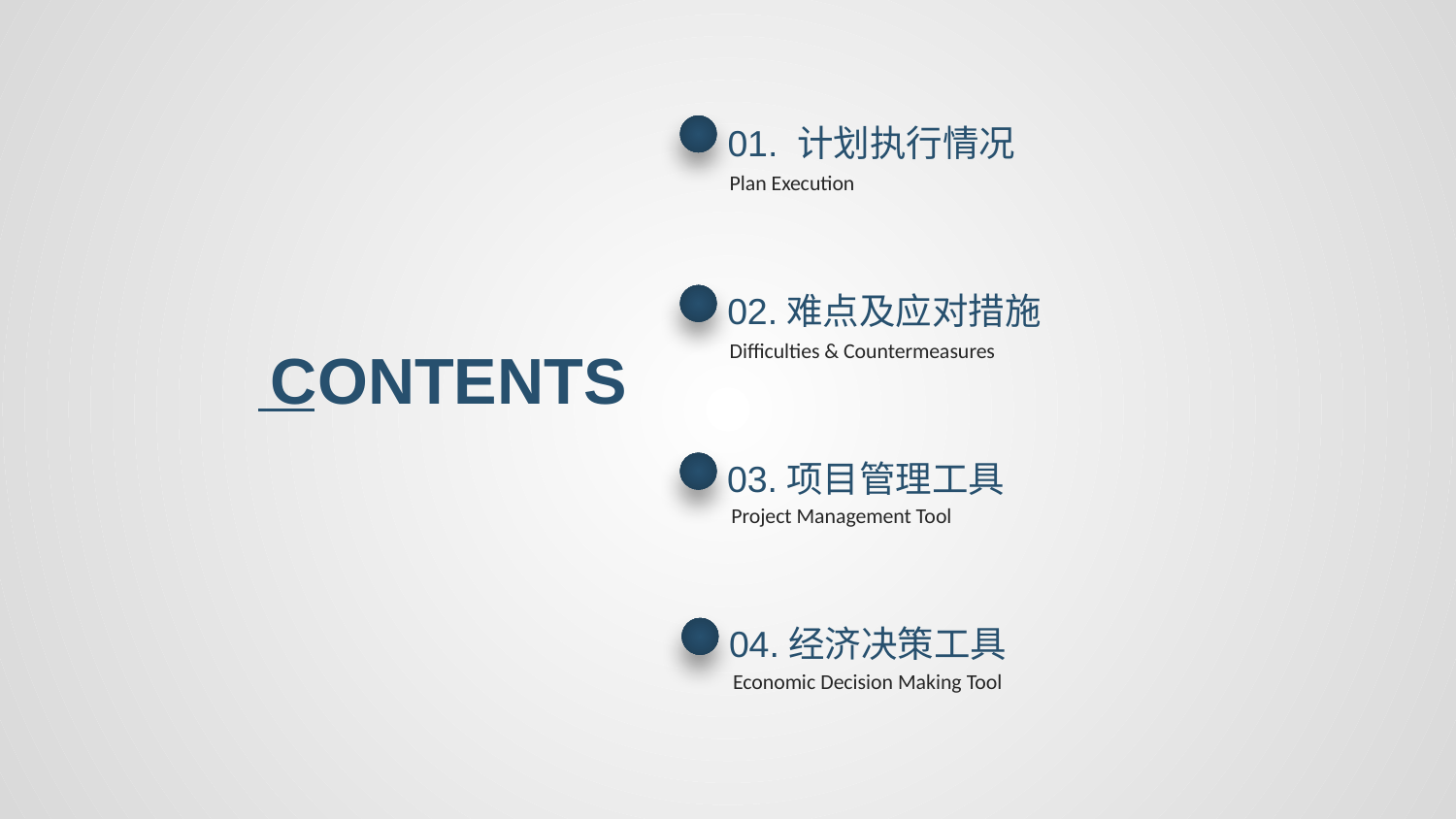

01. 计划执行情况

Plan Execution
02.难点及应对措施

Difficulties & Countermeasures
CONTENTS
03.项目管理工具

Project Management Tool
04.经济决策工具

Economic Decision Making Tool